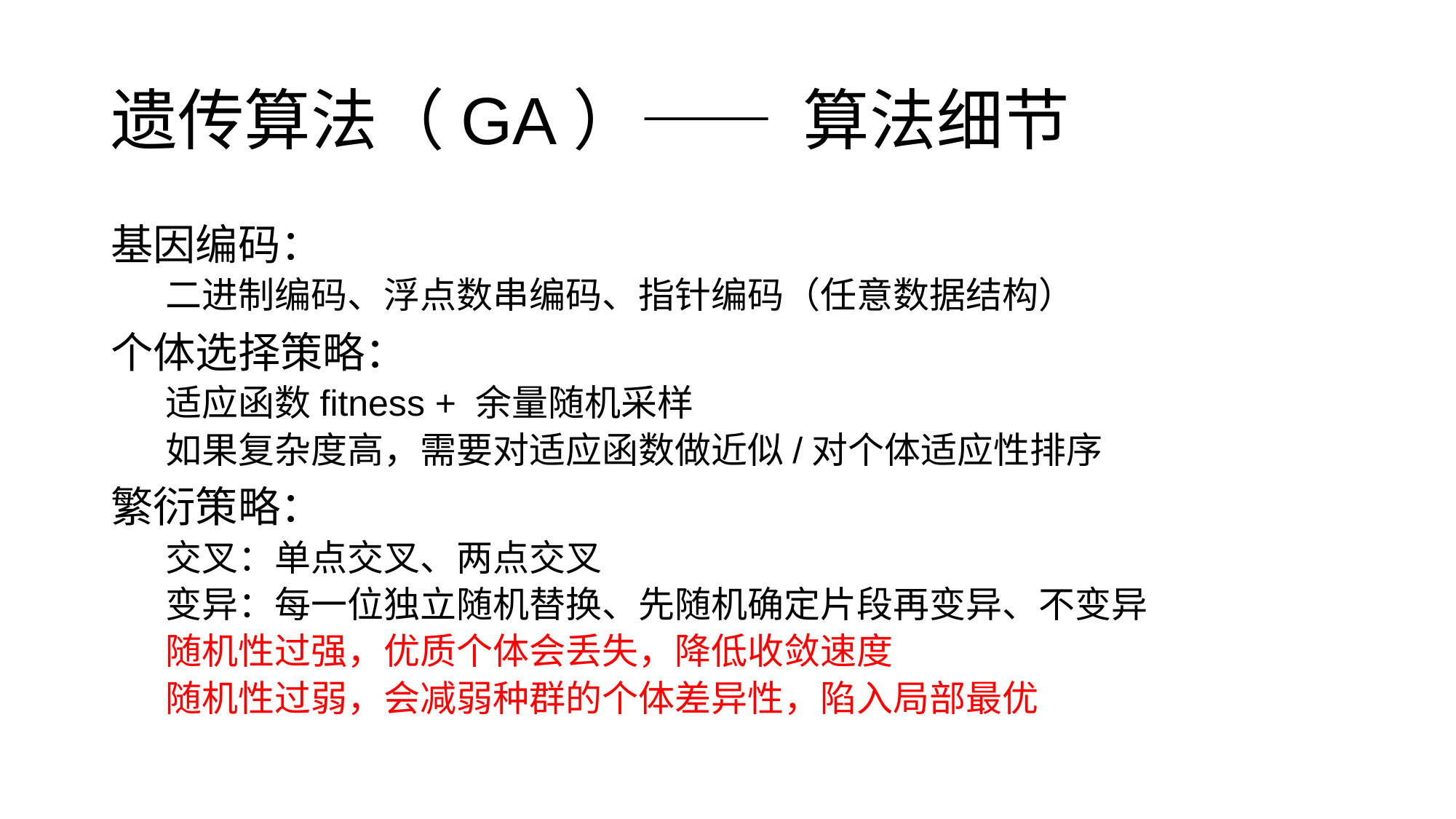

# 遗传算法（GA）——  算法细节
基因编码：
二进制编码、浮点数串编码、指针编码（任意数据结构）
个体选择策略：
适应函数fitness + 余量随机采样
如果复杂度高，需要对适应函数做近似/对个体适应性排序
繁衍策略：
交叉：单点交叉、两点交叉
变异：每一位独立随机替换、先随机确定片段再变异、不变异
随机性过强，优质个体会丢失，降低收敛速度
随机性过弱，会减弱种群的个体差异性，陷入局部最优